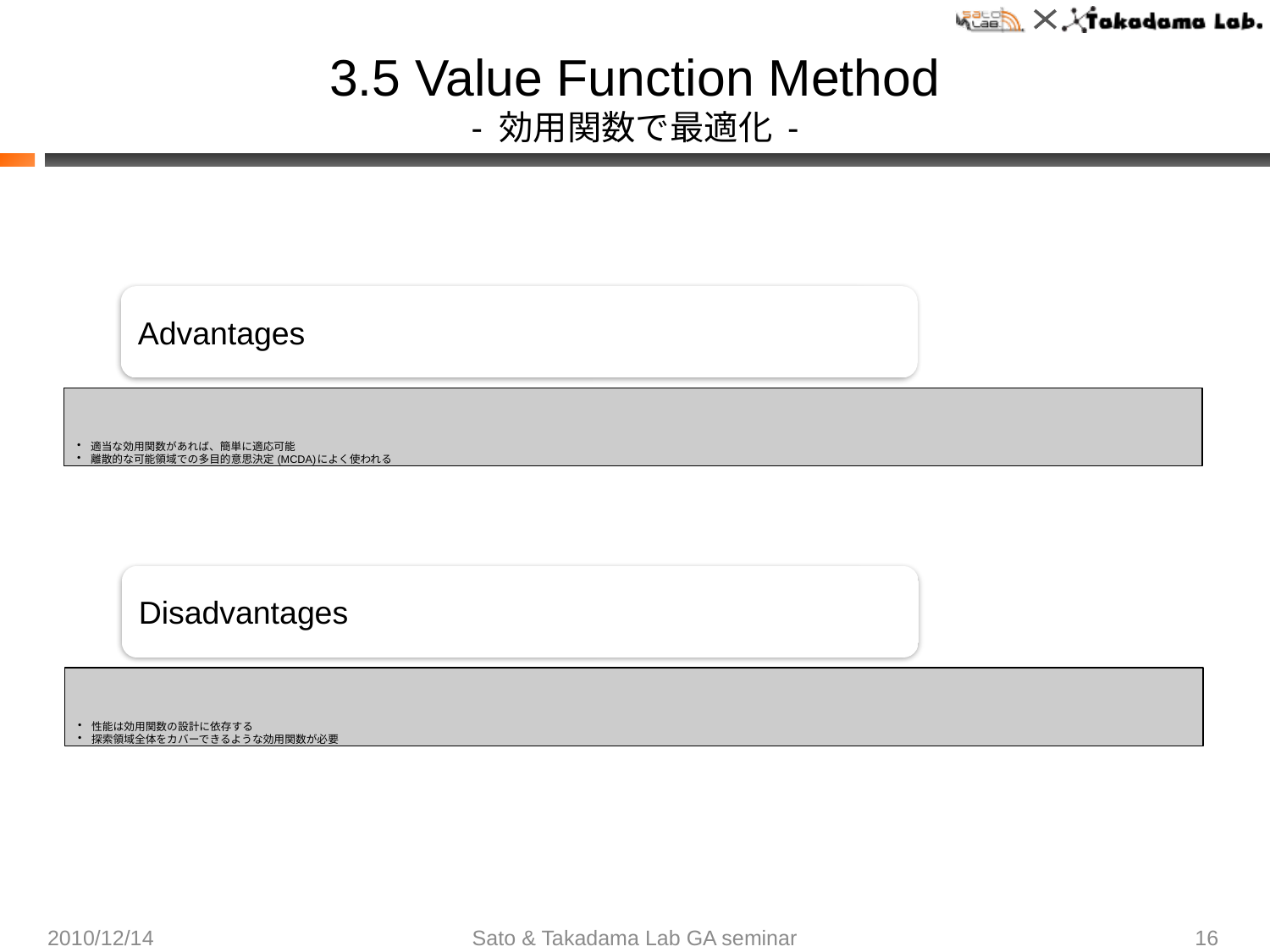

# 3.5 Value Function Method - 効用関数で最適化 -
Advantages
適当な効用関数があれば、簡単に適応可能
離散的な可能領域での多目的意思決定 (MCDA)によく使われる
Disadvantages
性能は効用関数の設計に依存する
探索領域全体をカバーできるような効用関数が必要
2010/12/14
Sato & Takadama Lab GA seminar
16